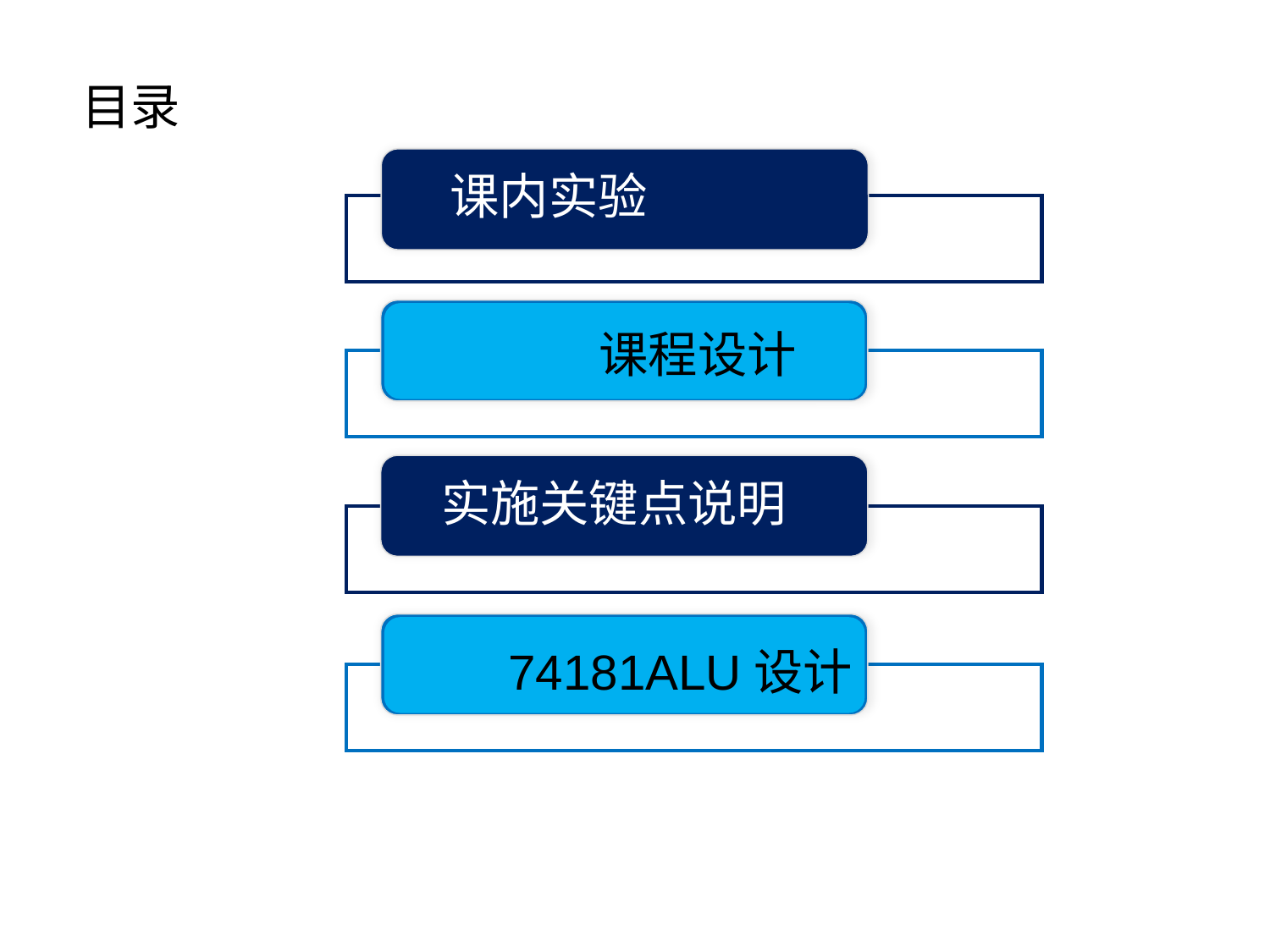

目录

课内实验

点击添加文本

课程设计

点击添加文本

实施关键点说明

点击添加文本

74181ALU设计

点击添加文本